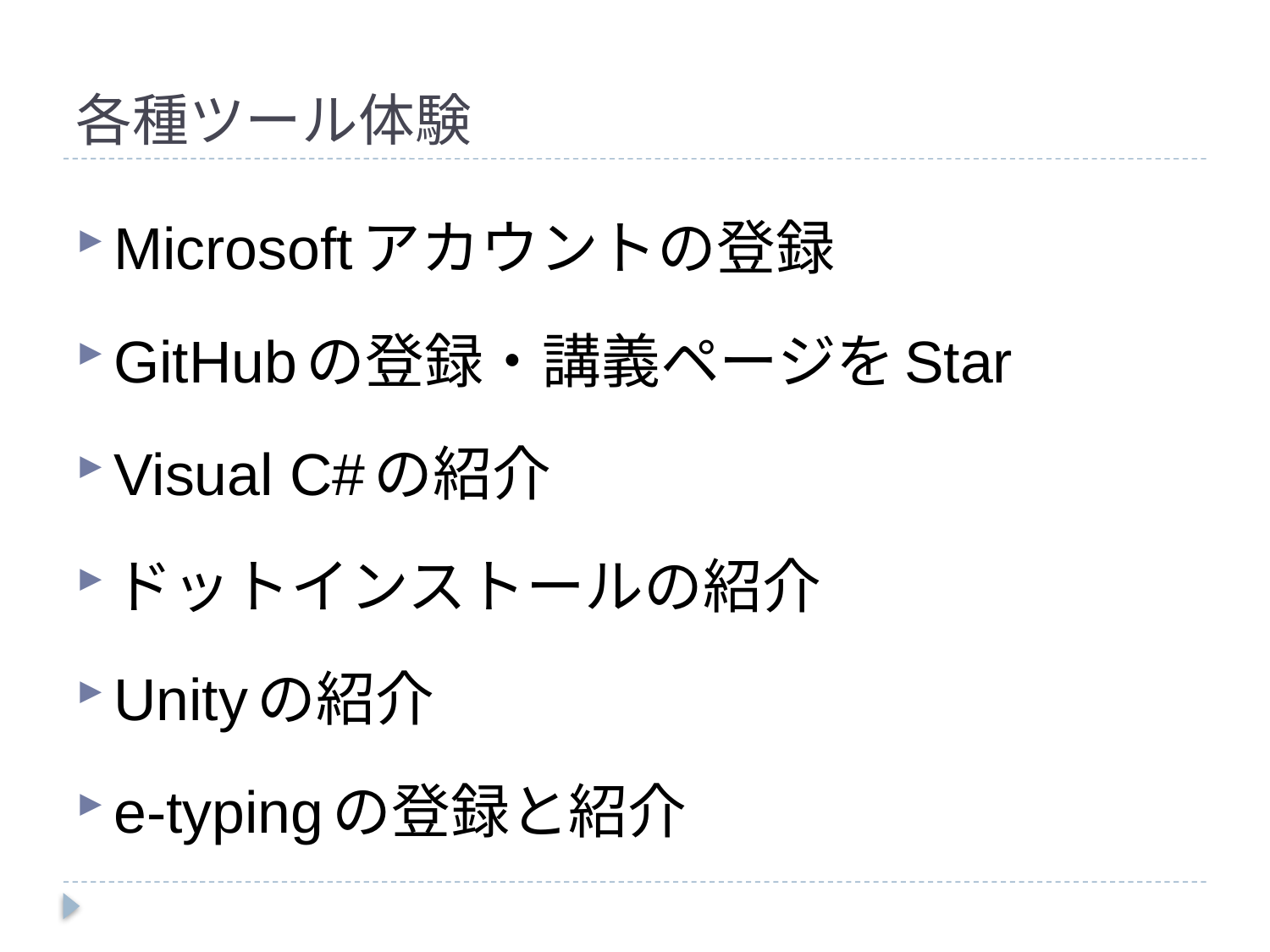

# 各種ツール体験
Microsoftアカウントの登録
GitHubの登録・講義ページをStar
Visual C#の紹介
ドットインストールの紹介
Unityの紹介
e-typingの登録と紹介